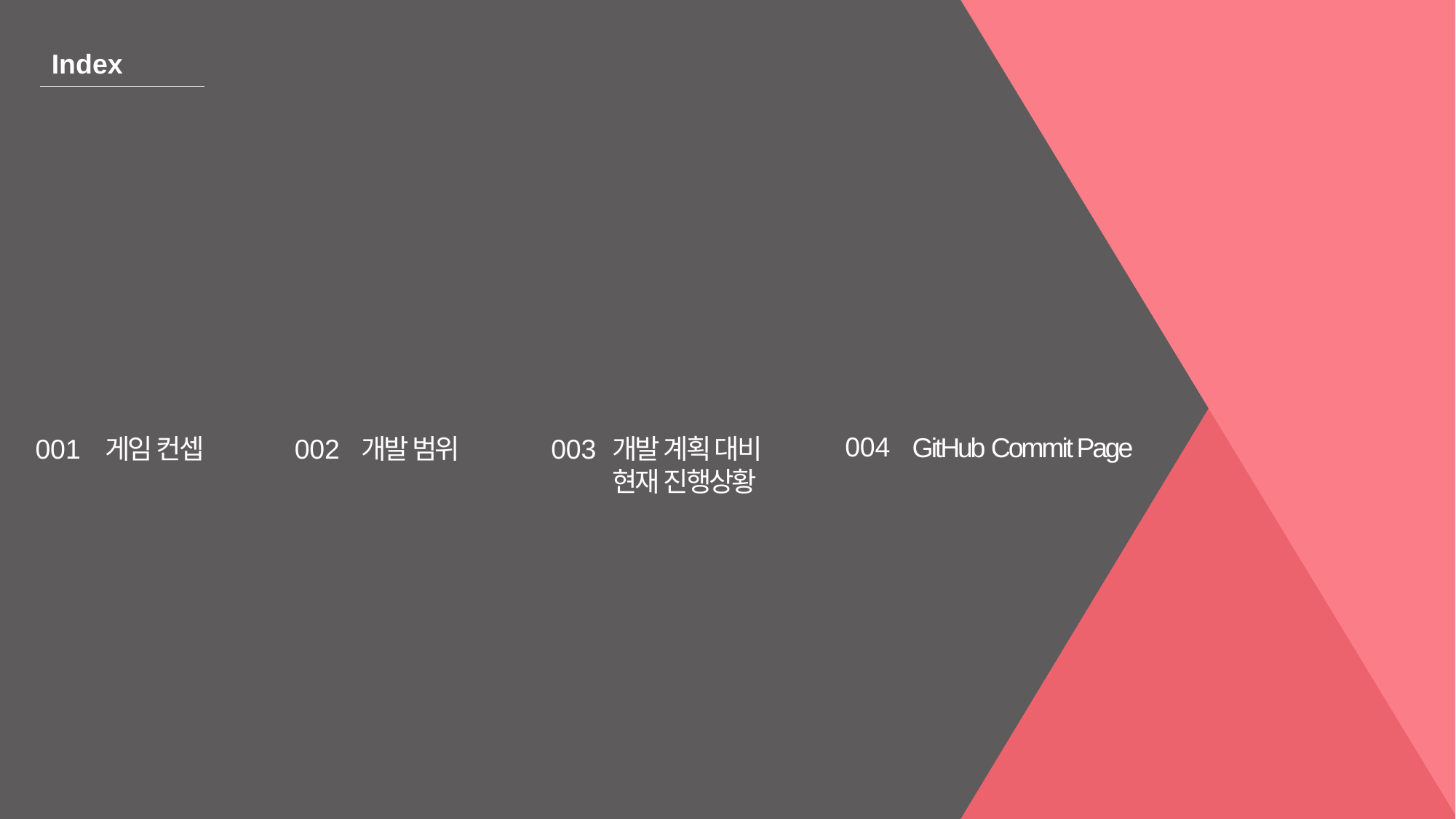

Index
004
GitHub Commit Page
001
게임 컨셉
002
개발 범위
003
개발 계획 대비
현재 진행상황